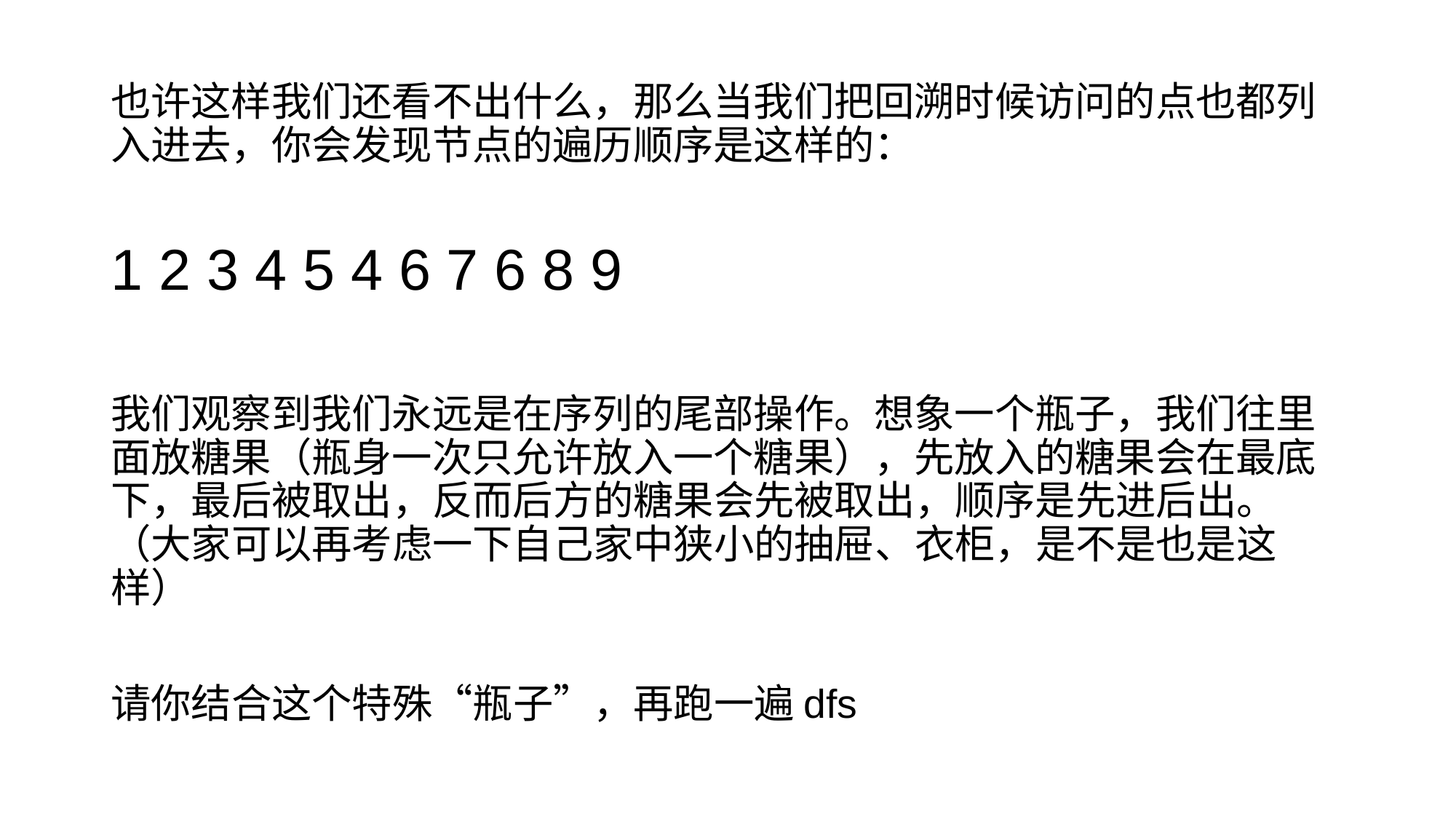

也许这样我们还看不出什么，那么当我们把回溯时候访问的点也都列入进去，你会发现节点的遍历顺序是这样的：

1 2 3 4 5 4 6 7 6 8 9

我们观察到我们永远是在序列的尾部操作。想象一个瓶子，我们往里面放糖果（瓶身一次只允许放入一个糖果），先放入的糖果会在最底下，最后被取出，反而后方的糖果会先被取出，顺序是先进后出。（大家可以再考虑一下自己家中狭小的抽屉、衣柜，是不是也是这样）

请你结合这个特殊“瓶子”，再跑一遍dfs